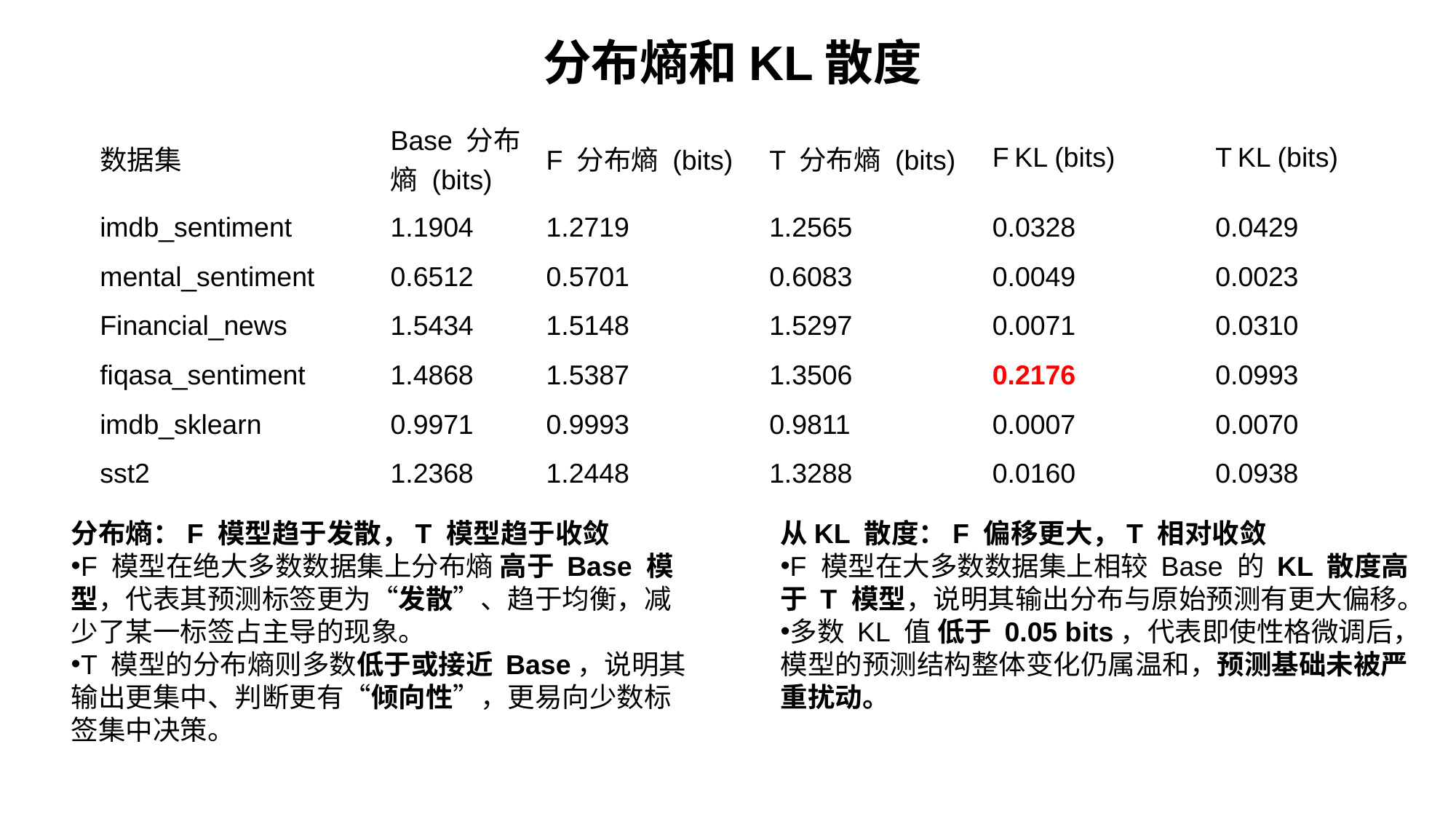

分布熵和KL散度
| 数据集 | Base 分布熵 (bits) | F 分布熵 (bits) | T 分布熵 (bits) | F KL (bits) | T KL (bits) |
| --- | --- | --- | --- | --- | --- |
| imdb\_sentiment | 1.1904 | 1.2719 | 1.2565 | 0.0328 | 0.0429 |
| mental\_sentiment | 0.6512 | 0.5701 | 0.6083 | 0.0049 | 0.0023 |
| Financial\_news | 1.5434 | 1.5148 | 1.5297 | 0.0071 | 0.0310 |
| fiqasa\_sentiment | 1.4868 | 1.5387 | 1.3506 | 0.2176 | 0.0993 |
| imdb\_sklearn | 0.9971 | 0.9993 | 0.9811 | 0.0007 | 0.0070 |
| sst2 | 1.2368 | 1.2448 | 1.3288 | 0.0160 | 0.0938 |
分布熵：F 模型趋于发散，T 模型趋于收敛
F 模型在绝大多数数据集上分布熵 高于 Base 模型，代表其预测标签更为“发散”、趋于均衡，减少了某一标签占主导的现象。
T 模型的分布熵则多数低于或接近 Base，说明其输出更集中、判断更有“倾向性”，更易向少数标签集中决策。
从KL 散度：F 偏移更大，T 相对收敛
F 模型在大多数数据集上相较 Base 的 KL 散度高于 T 模型，说明其输出分布与原始预测有更大偏移。
多数 KL 值 低于 0.05 bits，代表即使性格微调后，模型的预测结构整体变化仍属温和，预测基础未被严重扰动。